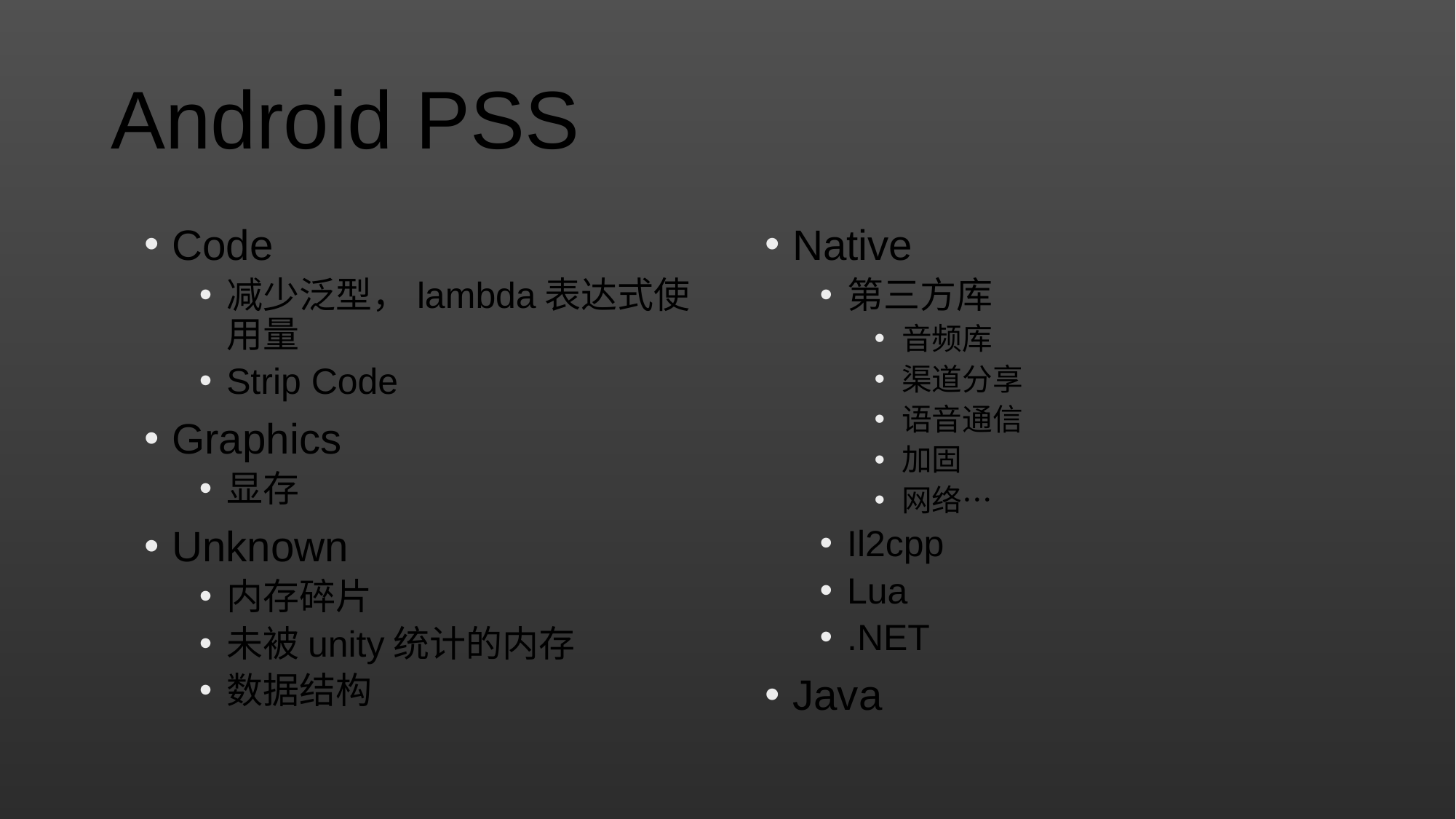

# Android PSS
Code
减少泛型，lambda表达式使用量
Strip Code
Graphics
显存
Unknown
内存碎片
未被unity统计的内存
数据结构

Native
第三方库
音频库
渠道分享
语音通信
加固
网络…
Il2cpp
Lua
.NET
Java